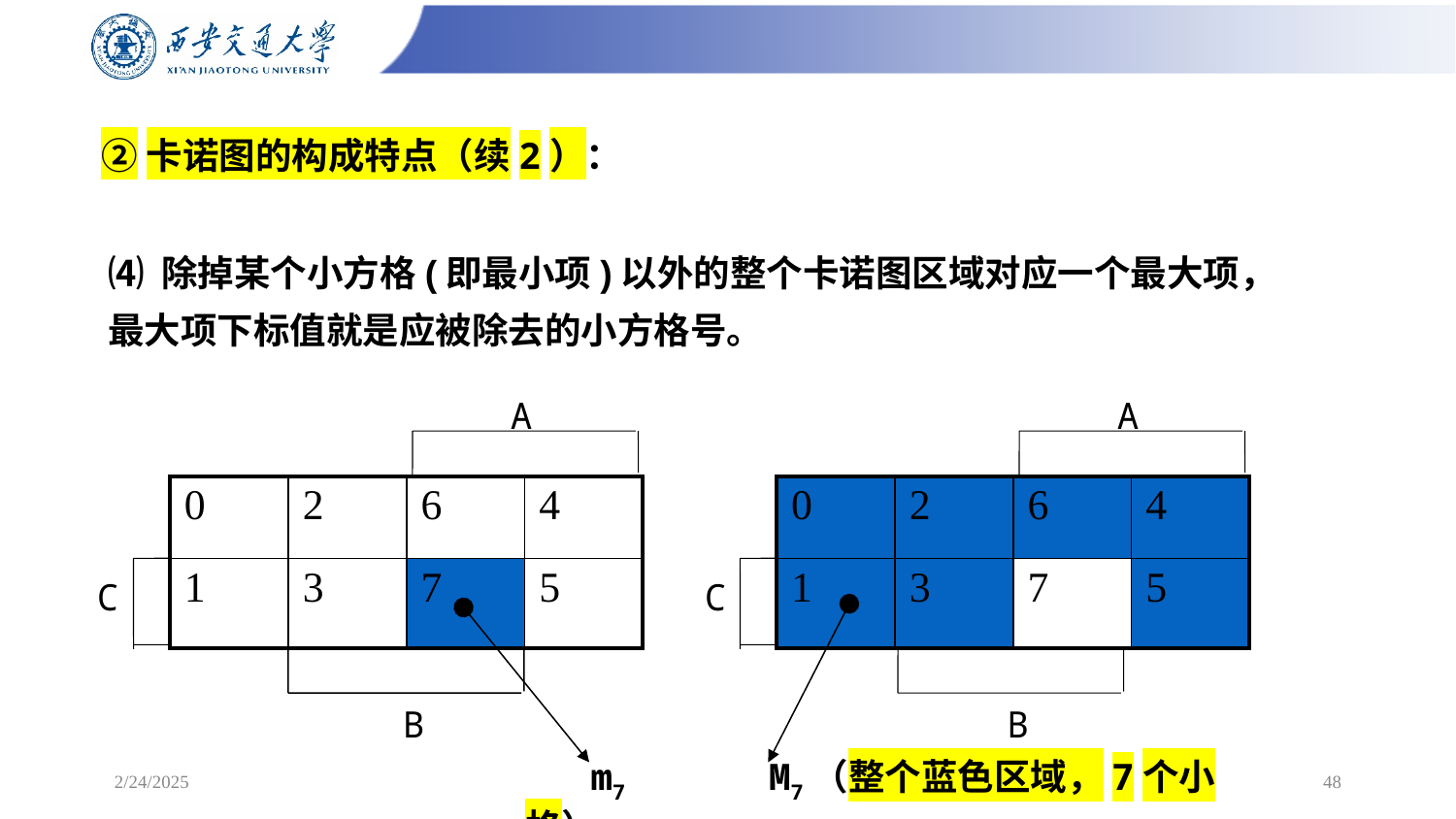

# ②卡诺图的构成特点（续2）：
⑷ 除掉某个小方格(即最小项)以外的整个卡诺图区域对应一个最大项，
最大项下标值就是应被除去的小方格号。
A

A

| 0 | 2 | 6 | 4 |
| --- | --- | --- | --- |
| 1 | 3 | 7 | 5 |
| 0 | 2 | 6 | 4 |
| --- | --- | --- | --- |
| 1 | 3 | 7 | 5 |

C

C

B

B
   m7       M7（整个蓝色区域，7个小格）
2/24/2025
48